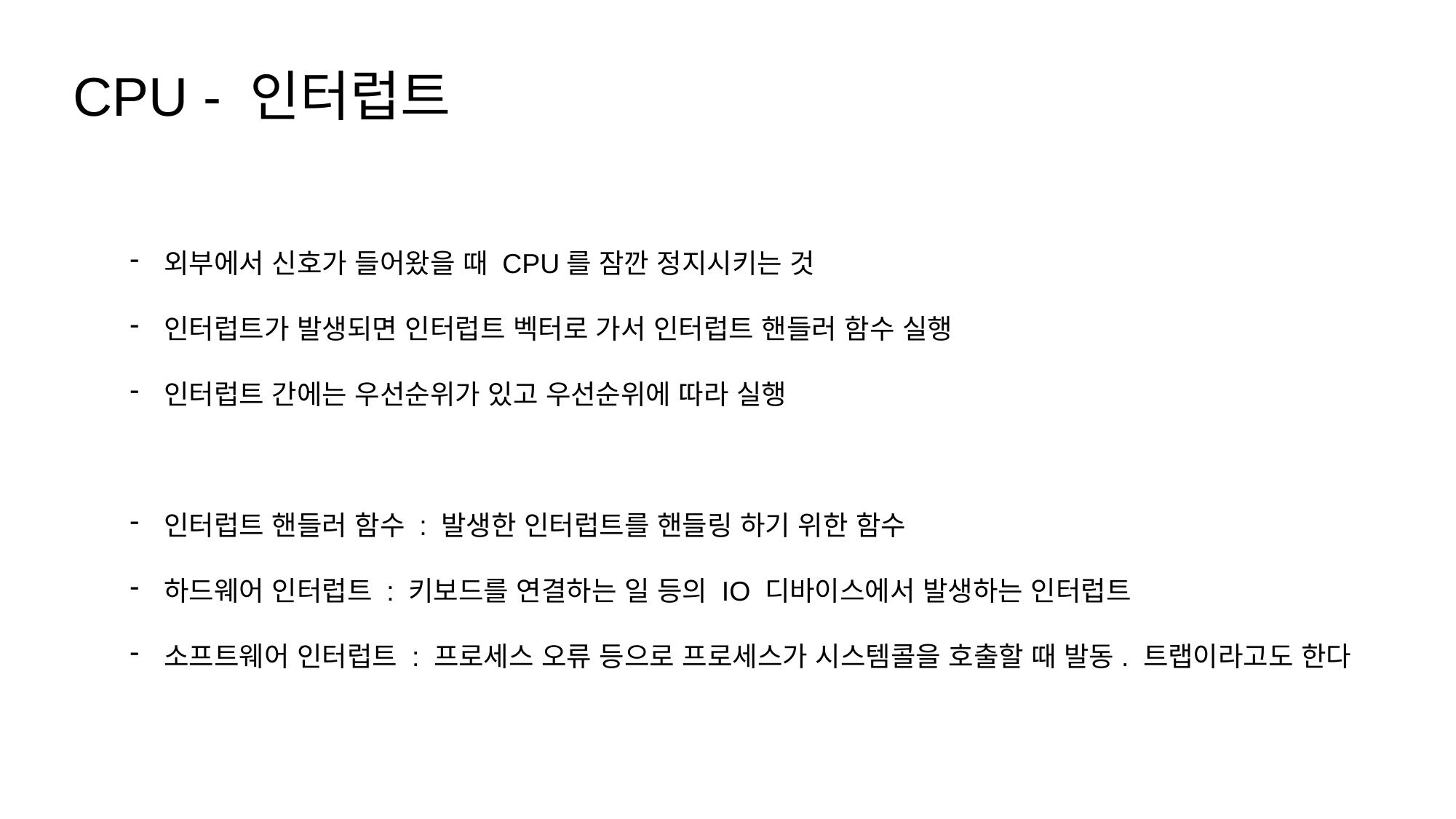

CPU - 인터럽트
외부에서 신호가 들어왔을 때 CPU를 잠깐 정지시키는 것
인터럽트가 발생되면 인터럽트 벡터로 가서 인터럽트 핸들러 함수 실행
인터럽트 간에는 우선순위가 있고 우선순위에 따라 실행

인터럽트 핸들러 함수 : 발생한 인터럽트를 핸들링 하기 위한 함수
하드웨어 인터럽트 : 키보드를 연결하는 일 등의 IO 디바이스에서 발생하는 인터럽트
소프트웨어 인터럽트 : 프로세스 오류 등으로 프로세스가 시스템콜을 호출할 때 발동. 트랩이라고도 한다